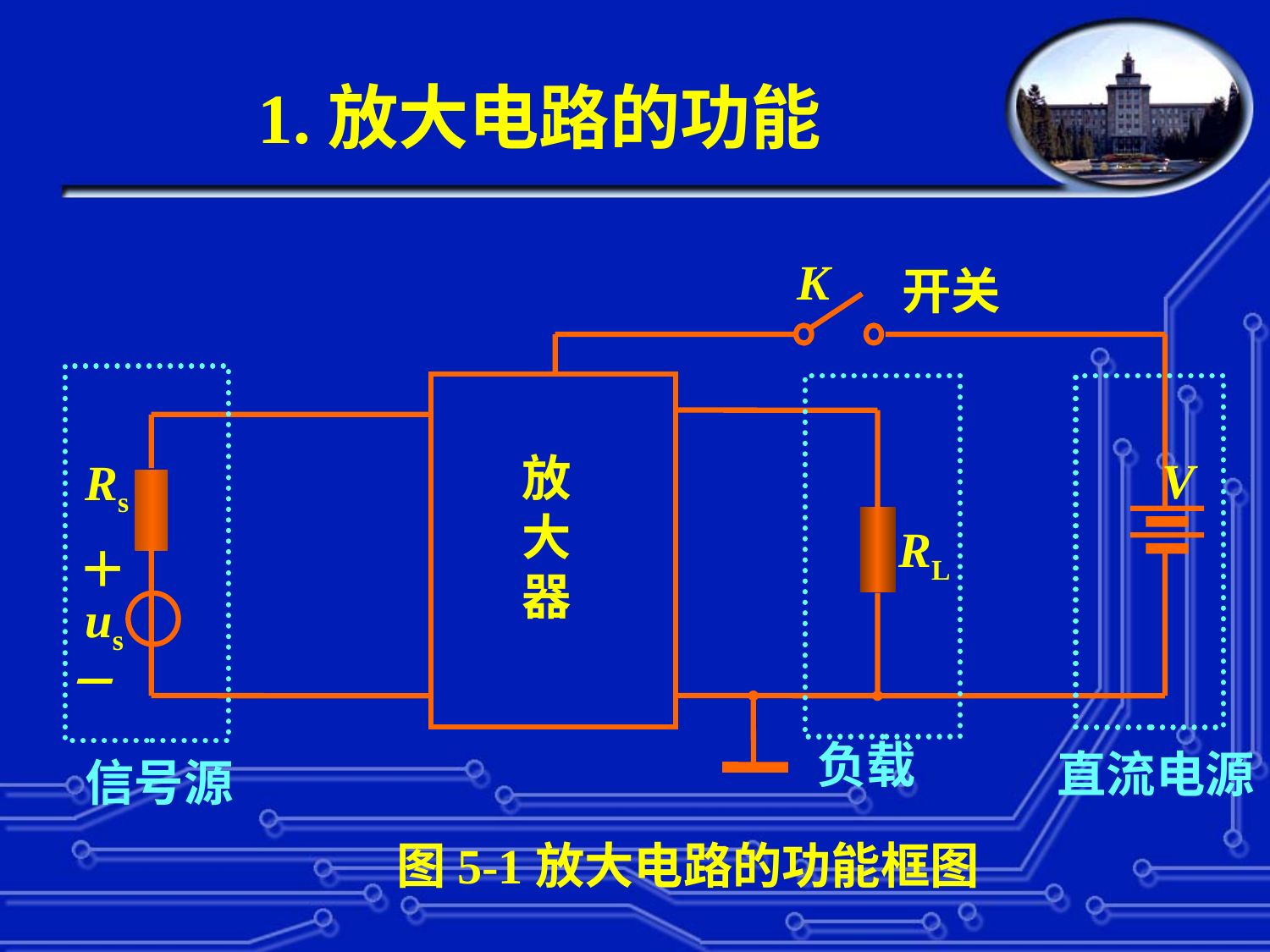

1.放大电路的功能
#
K
开关

放
大
器
V
Rs

RL

＋

us

－

图5-1放大电路的功能框图

信号源

负载

直流电源